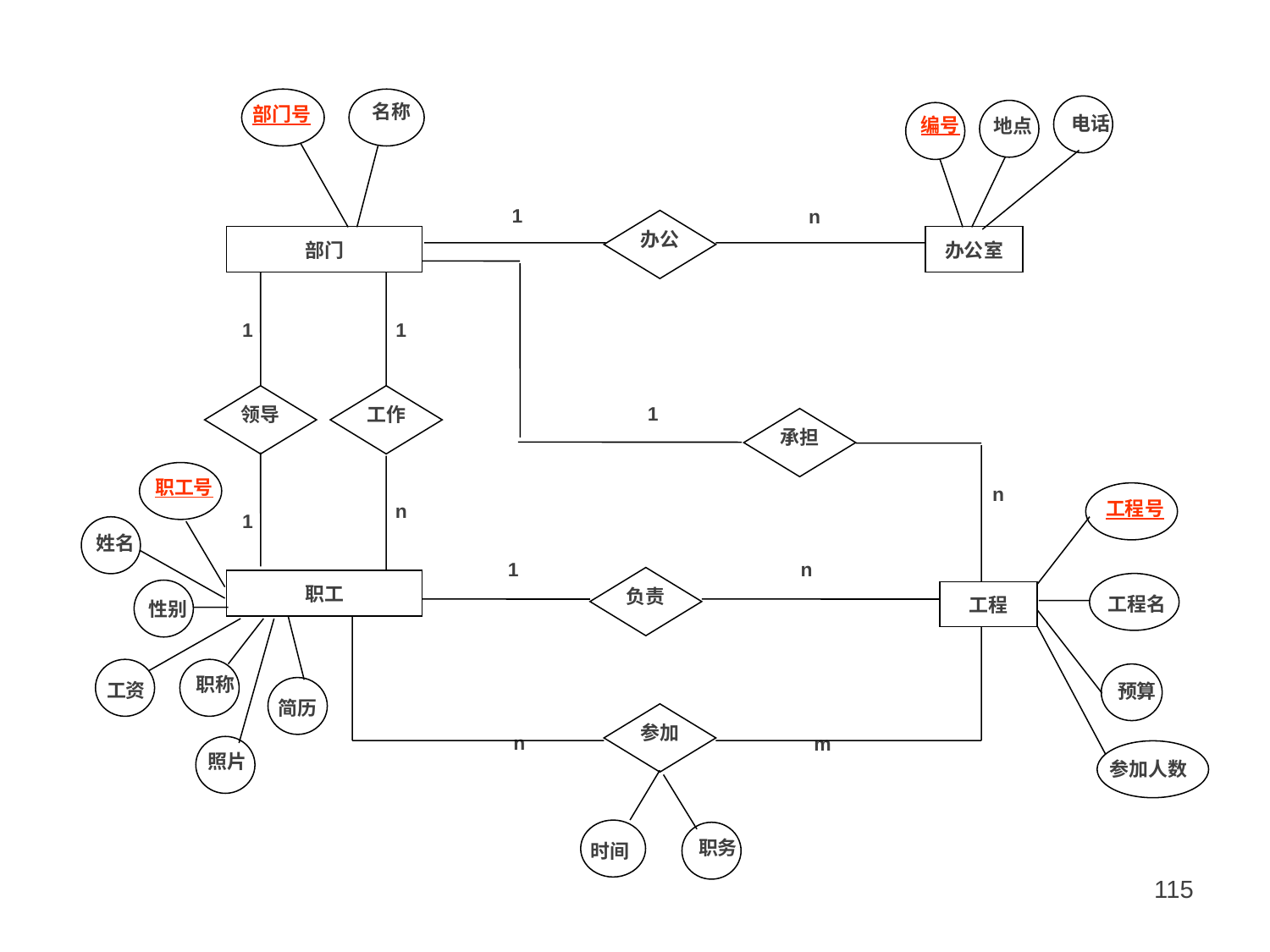

部门号

名称

电话

地点

编号

1
n
办公
部门
办公室

1
1
领导
工作
1
承担

职工号
n

工程号
n
1

姓名

1
n
负责
职工

工程名

性别
工程

工资

职称

预算

简历
参加
n
m

照片

参加人数

时间

职务
115